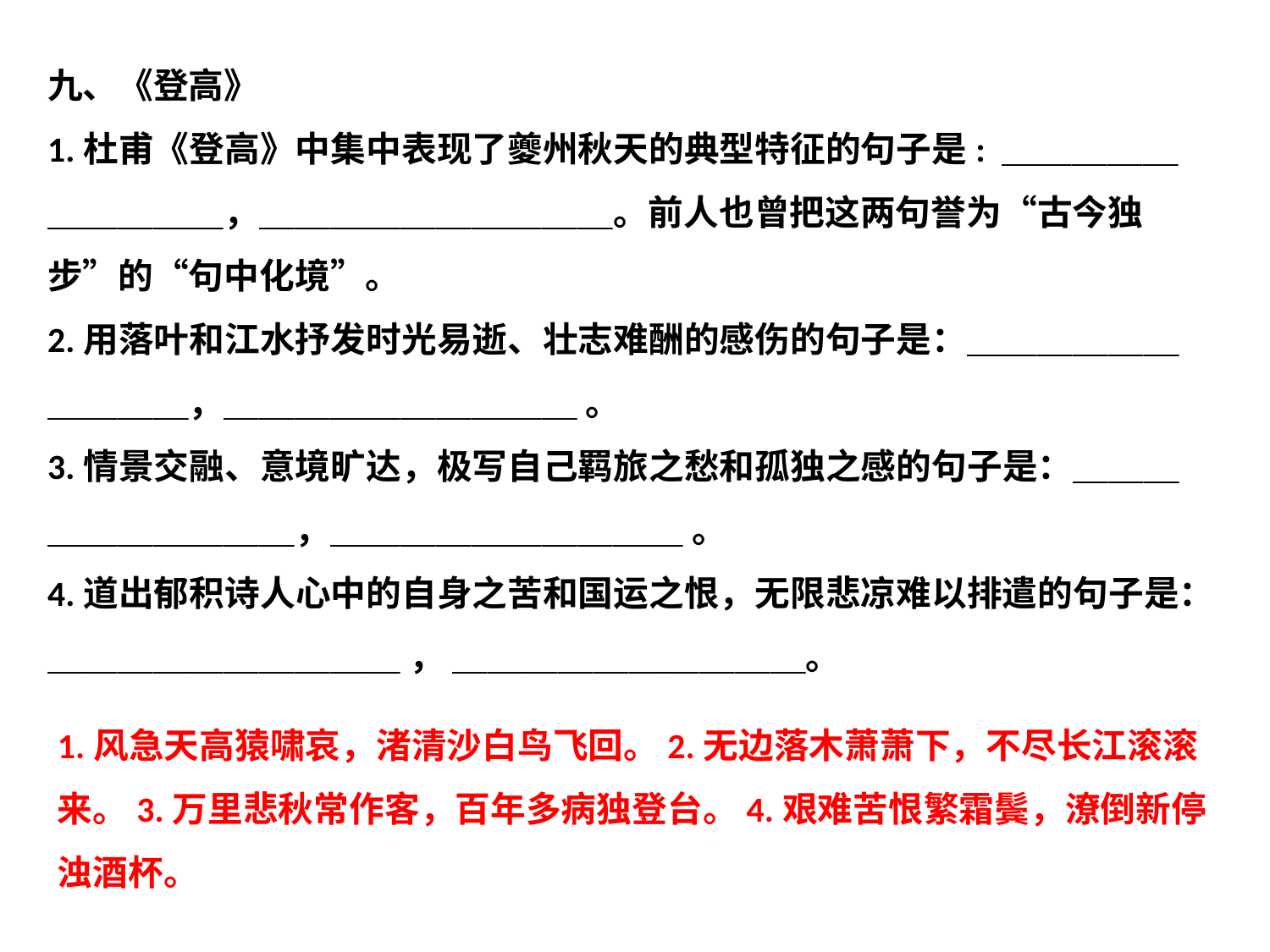

九、《登高》
1.杜甫《登高》中集中表现了夔州秋天的典型特征的句子是: ＿＿＿＿＿＿＿＿＿＿，＿＿＿＿＿＿＿＿＿＿。前人也曾把这两句誉为“古今独步”的“句中化境”。
2.用落叶和江水抒发时光易逝、壮志难酬的感伤的句子是：＿＿＿＿＿＿＿＿＿＿，＿＿＿＿＿＿＿＿＿＿ 。
3.情景交融、意境旷达，极写自己羁旅之愁和孤独之感的句子是：＿＿＿＿＿＿＿＿＿＿，＿＿＿＿＿＿＿＿＿＿ 。
4.道出郁积诗人心中的自身之苦和国运之恨，无限悲凉难以排遣的句子是：＿＿＿＿＿＿＿＿＿＿ ， ＿＿＿＿＿＿＿＿＿＿。

1.风急天高猿啸哀，渚清沙白鸟飞回。2.无边落木萧萧下，不尽长江滚滚来。3.万里悲秋常作客，百年多病独登台。4.艰难苦恨繁霜鬓，潦倒新停浊酒杯。